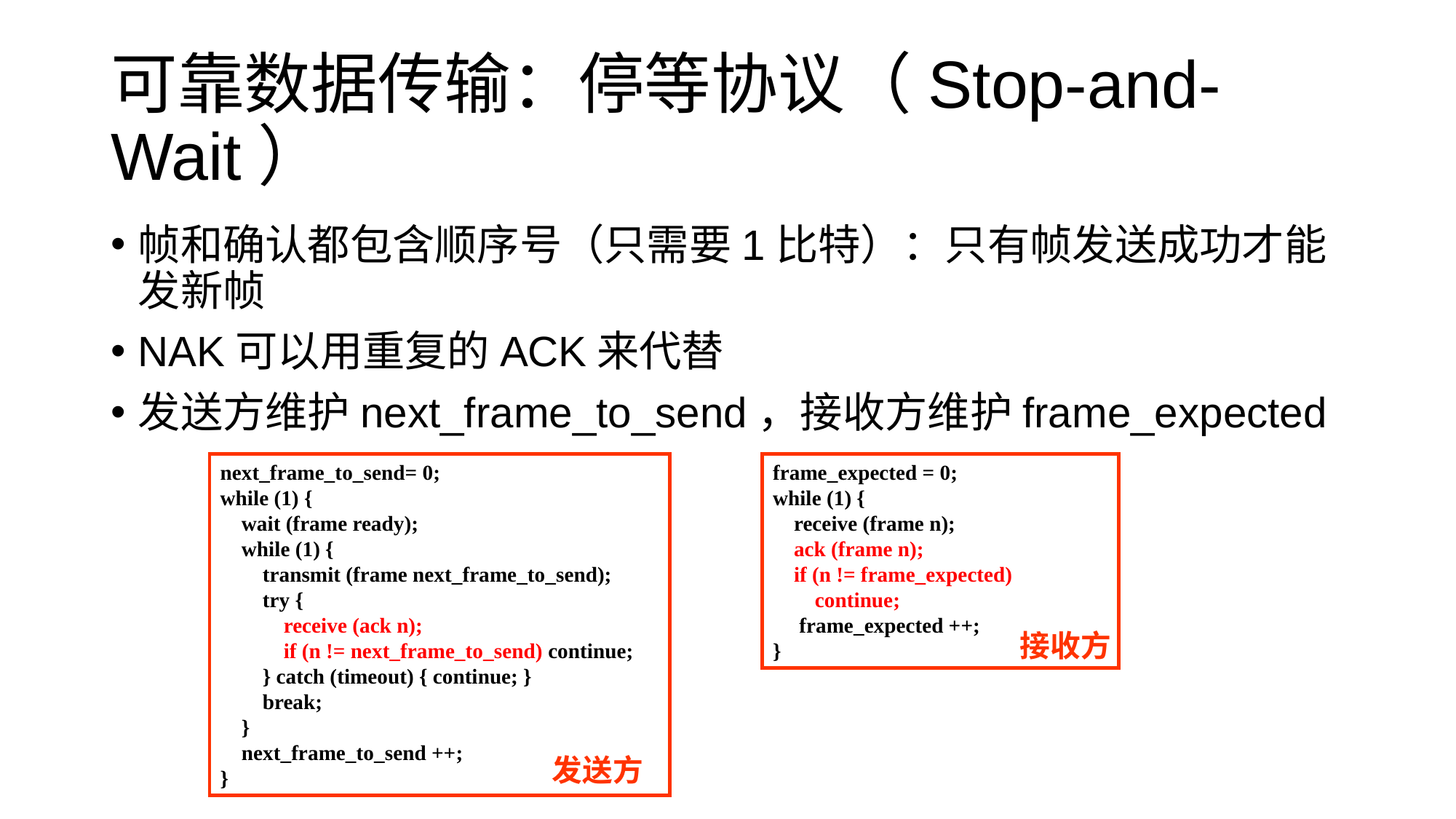

# 可靠数据传输：停等协议（Stop-and-Wait）
帧和确认都包含顺序号（只需要1比特）：只有帧发送成功才能发新帧
NAK可以用重复的ACK来代替
发送方维护next_frame_to_send，接收方维护frame_expected

frame_expected = 0;
while (1) {
    receive (frame n);
    ack (frame n);
    if (n != frame_expected)
        continue;
     frame_expected ++;
}
next_frame_to_send= 0;
while (1) {
    wait (frame ready);
    while (1) {
        transmit (frame next_frame_to_send);
        try {
            receive (ack n);
            if (n != next_frame_to_send) continue;
        } catch (timeout) { continue; }
        break;
    }
    next_frame_to_send ++;
}
接收方
发送方